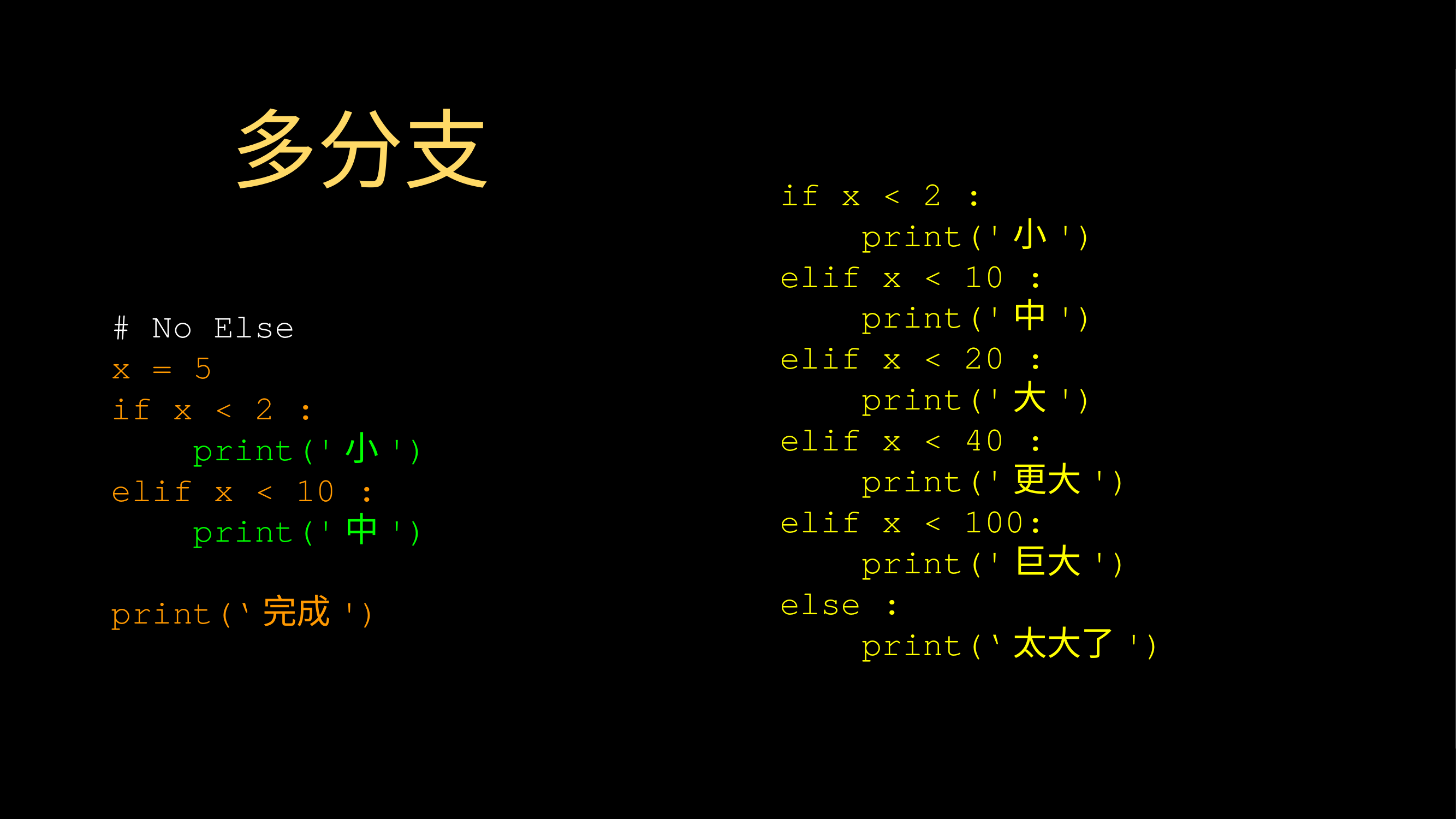

# 多分支
if x < 2 :
    print('小')
elif x < 10 :
    print('中')
elif x < 20 :
    print('大')
elif x < 40 :
    print('更大')
elif x < 100:
    print('巨大')
else :
    print(‘太大了')
# No Else
x = 5
if x < 2 :
    print('小')
elif x < 10 :
    print('中')

print(‘完成')